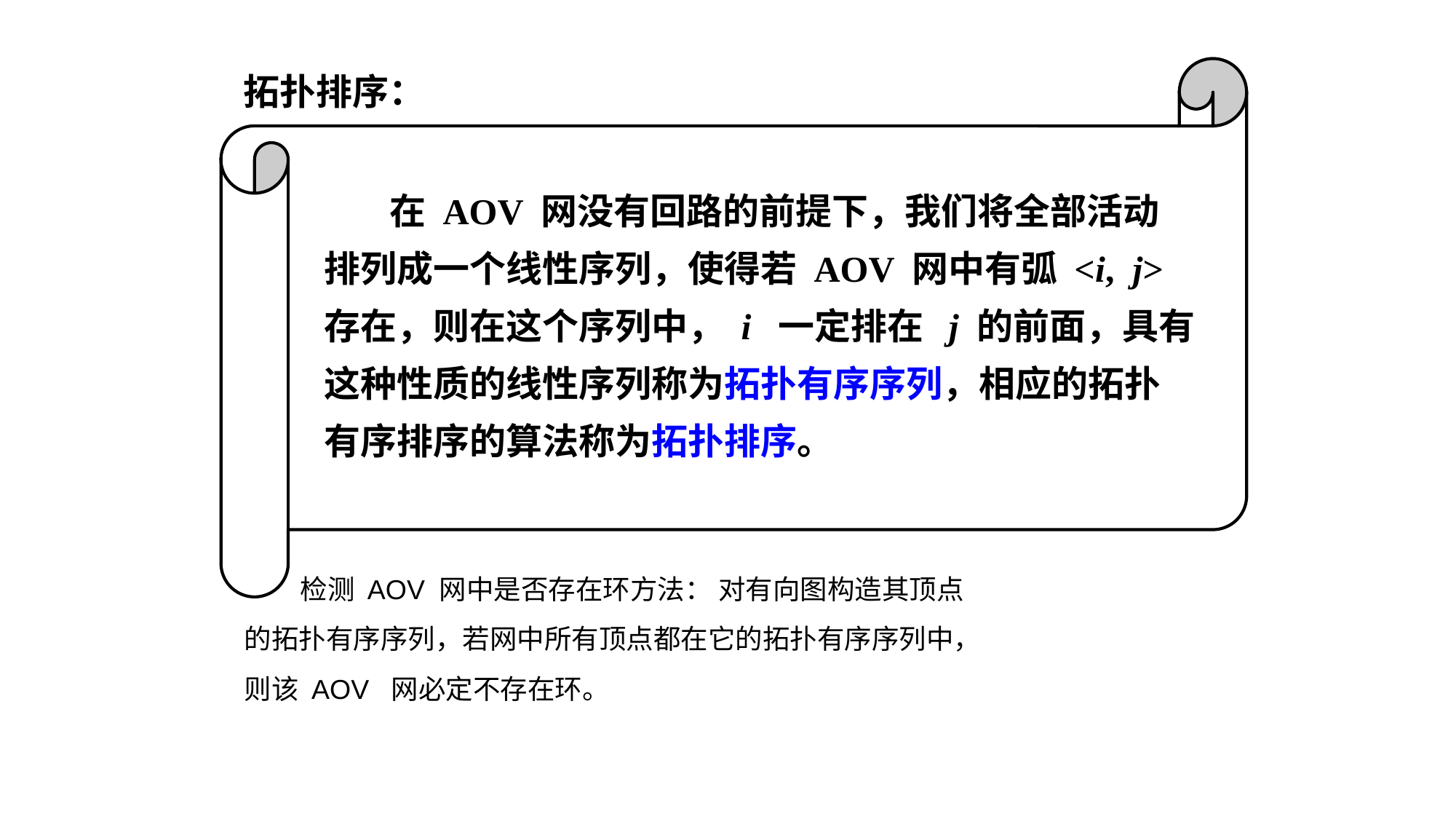

拓扑排序：

          在 AOV 网没有回路的前提下，我们将全部活动
  排列成一个线性序列，使得若 AOV 网中有弧 <i,  j>
  存在，则在这个序列中， i  一定排在  j 的前面，具有
  这种性质的线性序列称为拓扑有序序列，相应的拓扑
  有序排序的算法称为拓扑排序。

        检测 AOV 网中是否存在环方法： 对有向图构造其顶点
的拓扑有序序列，若网中所有顶点都在它的拓扑有序序列中，
则该 AOV  网必定不存在环。